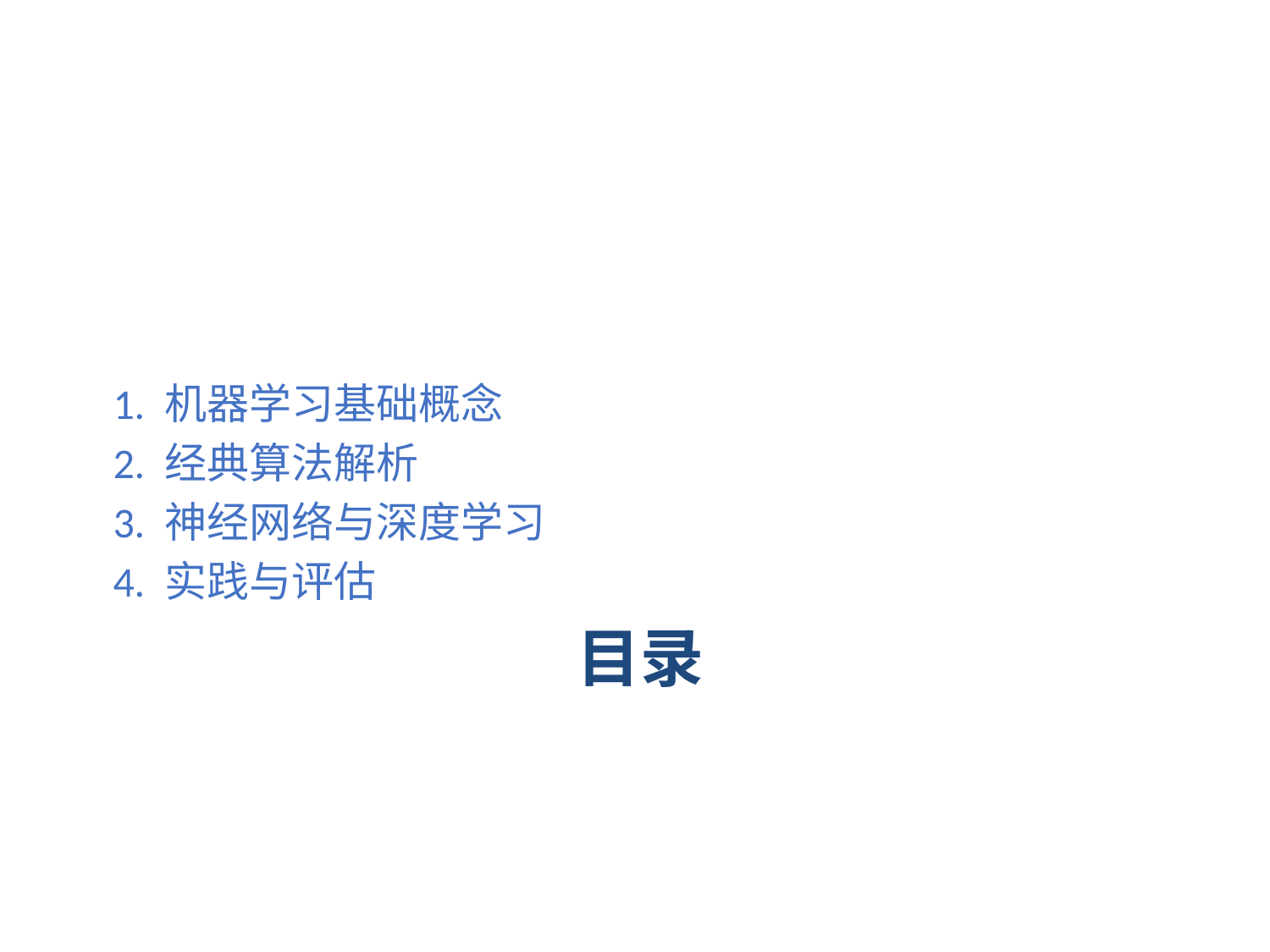

1. 机器学习基础概念
2. 经典算法解析
3. 神经网络与深度学习
4. 实践与评估
# 目录